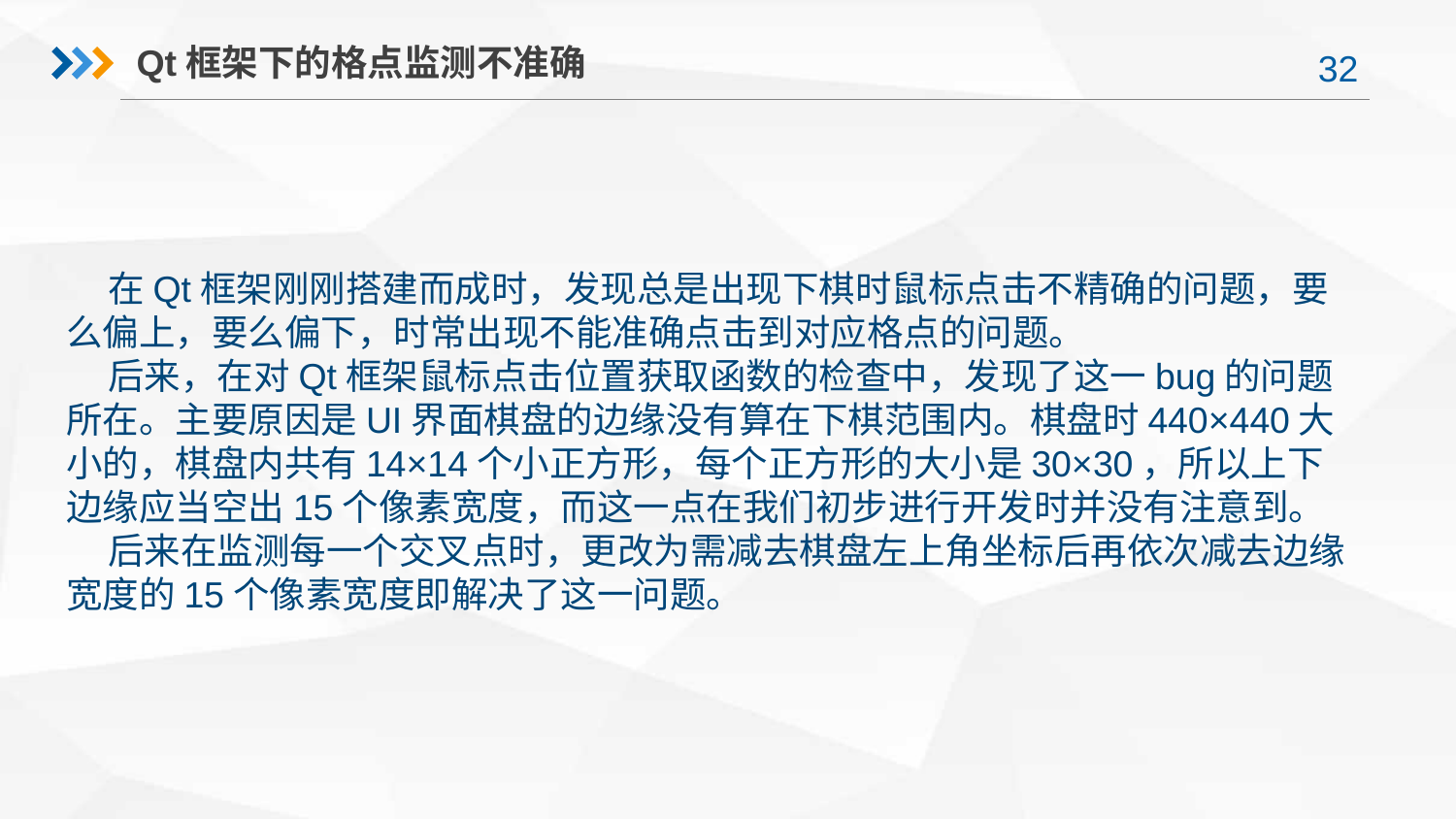

Qt框架下的格点监测不准确
    在Qt框架刚刚搭建而成时，发现总是出现下棋时鼠标点击不精确的问题，要么偏上，要么偏下，时常出现不能准确点击到对应格点的问题。
    后来，在对Qt框架鼠标点击位置获取函数的检查中，发现了这一bug的问题所在。主要原因是UI界面棋盘的边缘没有算在下棋范围内。棋盘时440×440大小的，棋盘内共有14×14个小正方形，每个正方形的大小是30×30，所以上下边缘应当空出15个像素宽度，而这一点在我们初步进行开发时并没有注意到。
    后来在监测每一个交叉点时，更改为需减去棋盘左上角坐标后再依次减去边缘宽度的15个像素宽度即解决了这一问题。